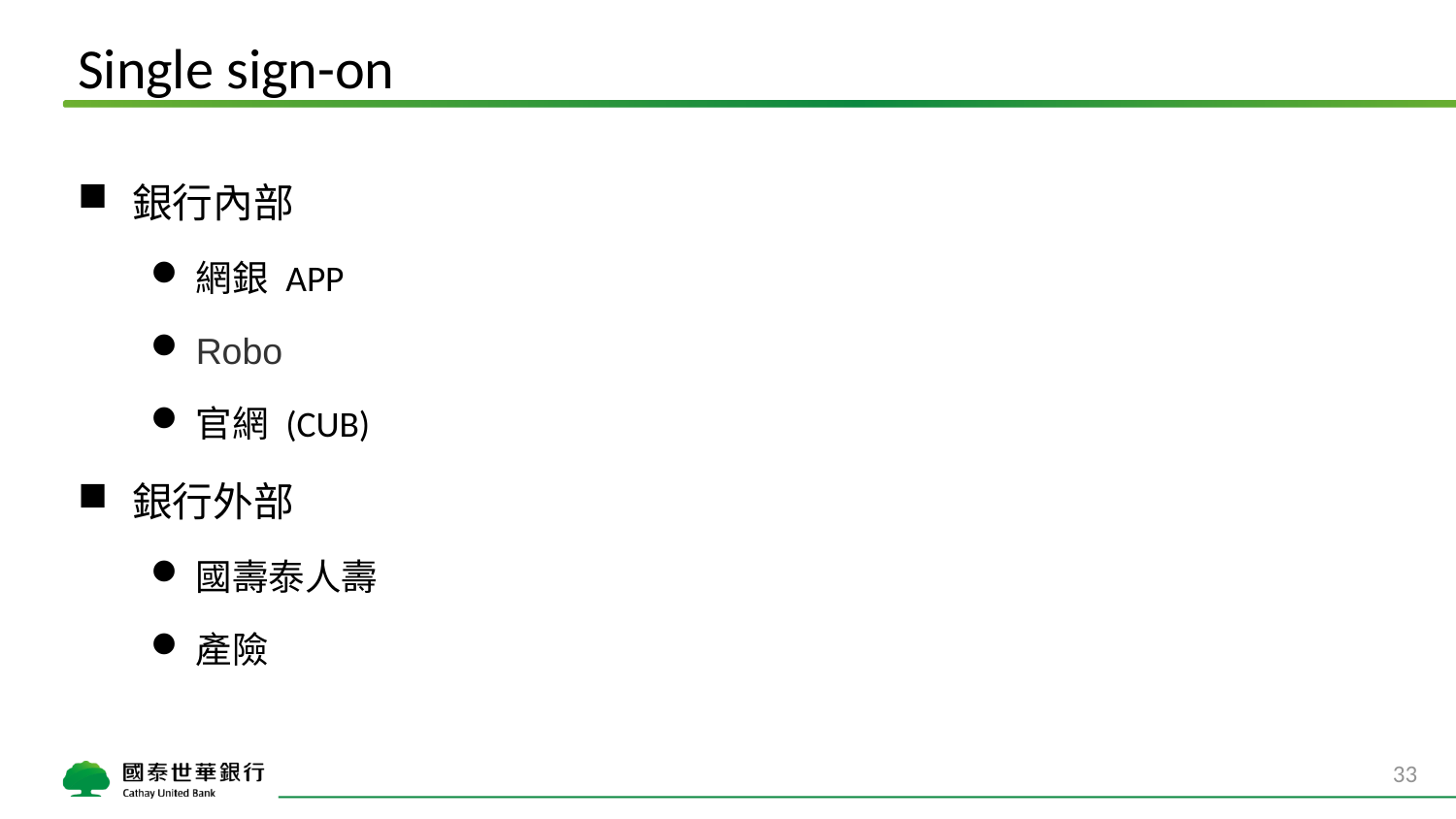

# Single sign-on
銀行內部
網銀 APP
Robo
官網 (CUB)
銀行外部
國壽泰人壽
產險
33